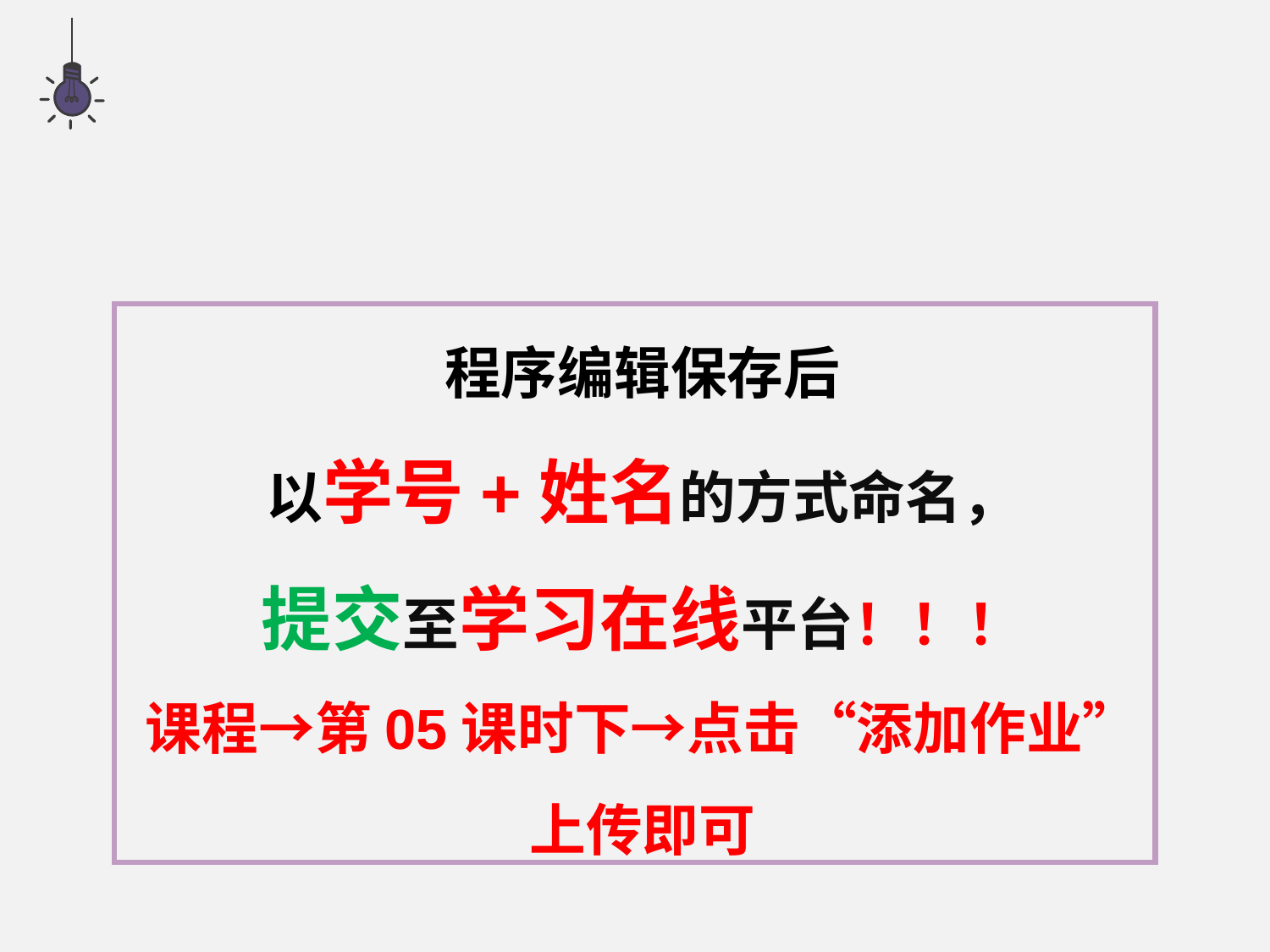

程序编辑保存后
以学号+姓名的方式命名，
提交至学习在线平台！！！
课程→第05课时下→点击“添加作业”
上传即可